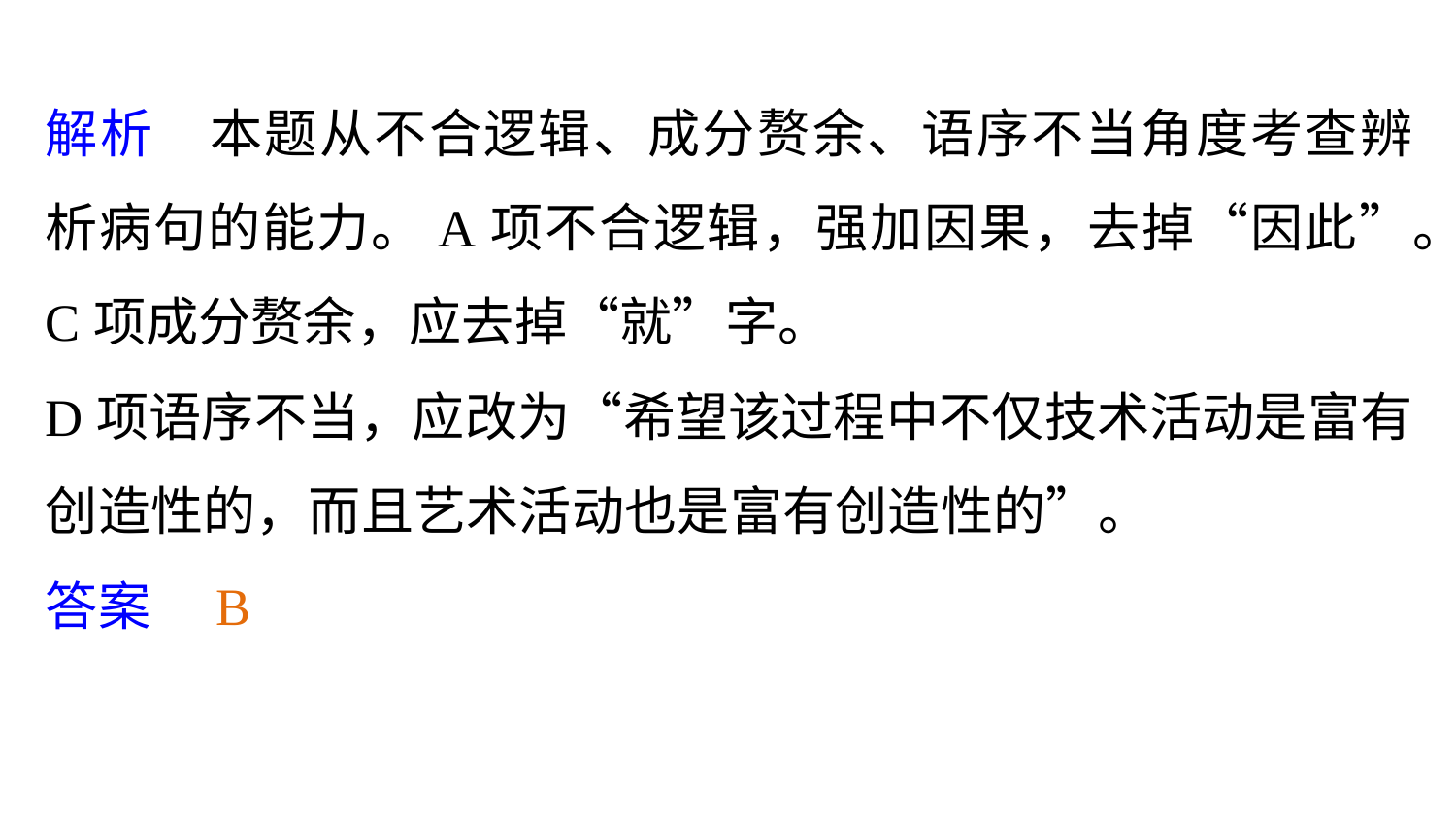

解析　本题从不合逻辑、成分赘余、语序不当角度考查辨析病句的能力。A项不合逻辑，强加因果，去掉“因此”。
C项成分赘余，应去掉“就”字。
D项语序不当，应改为“希望该过程中不仅技术活动是富有创造性的，而且艺术活动也是富有创造性的”。
答案　B